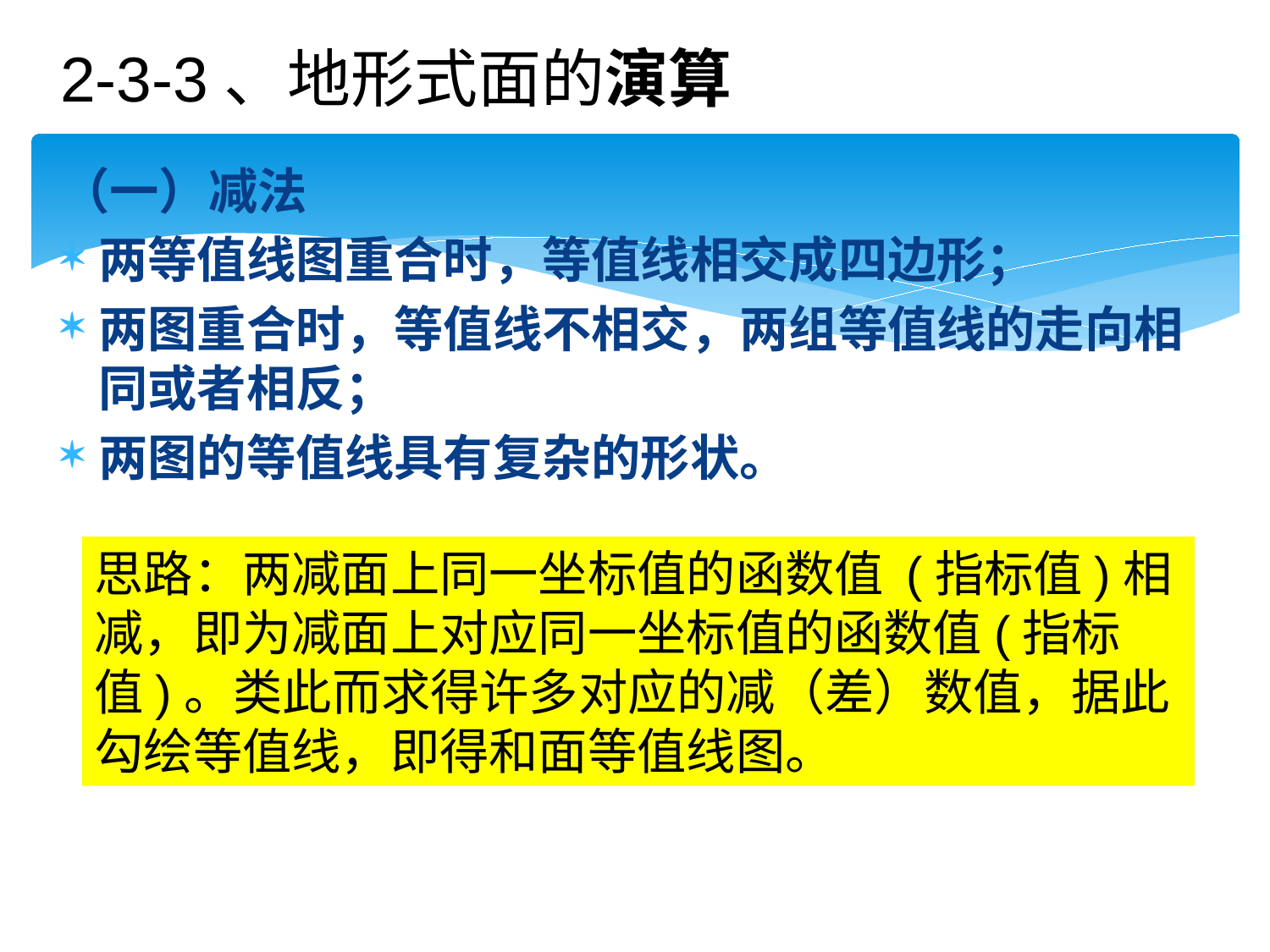

2-3-3、地形式面的演算
（一）减法
两等值线图重合时，等值线相交成四边形；
两图重合时，等值线不相交，两组等值线的走向相同或者相反；
两图的等值线具有复杂的形状。
思路：两减面上同一坐标值的函数值 (指标值)相减，即为减面上对应同一坐标值的函数值(指标值)。类此而求得许多对应的减（差）数值，据此勾绘等值线，即得和面等值线图。